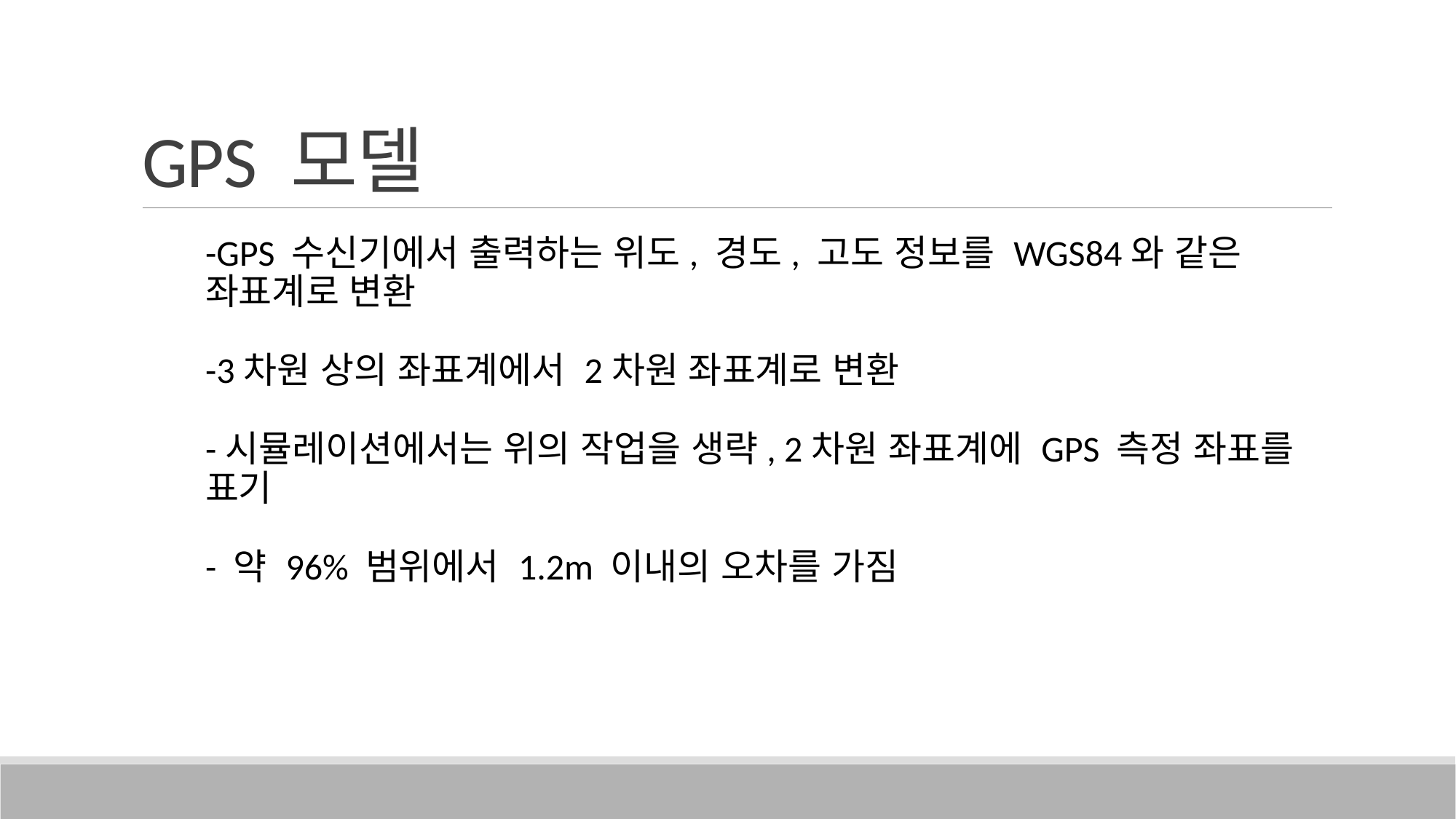

# GPS 모델
-GPS 수신기에서 출력하는 위도, 경도, 고도 정보를 WGS84와 같은 좌표계로 변환

-3차원 상의 좌표계에서 2차원 좌표계로 변환

-시뮬레이션에서는 위의 작업을 생략, 2차원 좌표계에 GPS 측정 좌표를 표기

- 약 96% 범위에서 1.2m 이내의 오차를 가짐